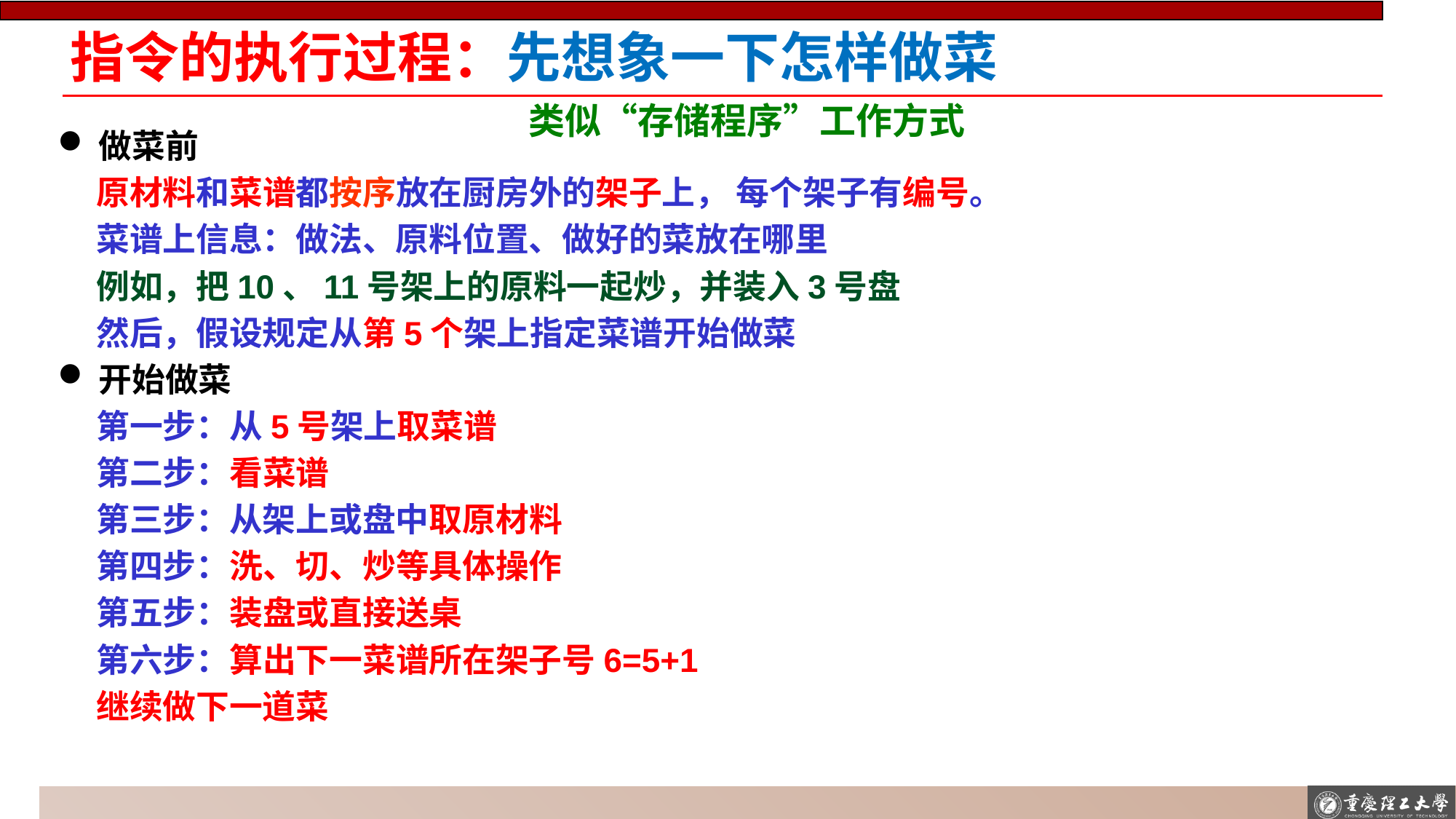

# 指令的执行过程：先想象一下怎样做菜
类似“存储程序”工作方式
做菜前
    原材料和菜谱都按序放在厨房外的架子上， 每个架子有编号。
    菜谱上信息：做法、原料位置、做好的菜放在哪里
    例如，把10、11号架上的原料一起炒，并装入3号盘
    然后，假设规定从第5个架上指定菜谱开始做菜
开始做菜
    第一步：从5号架上取菜谱
    第二步：看菜谱
    第三步：从架上或盘中取原材料
    第四步：洗、切、炒等具体操作
    第五步：装盘或直接送桌
    第六步：算出下一菜谱所在架子号6=5+1
    继续做下一道菜